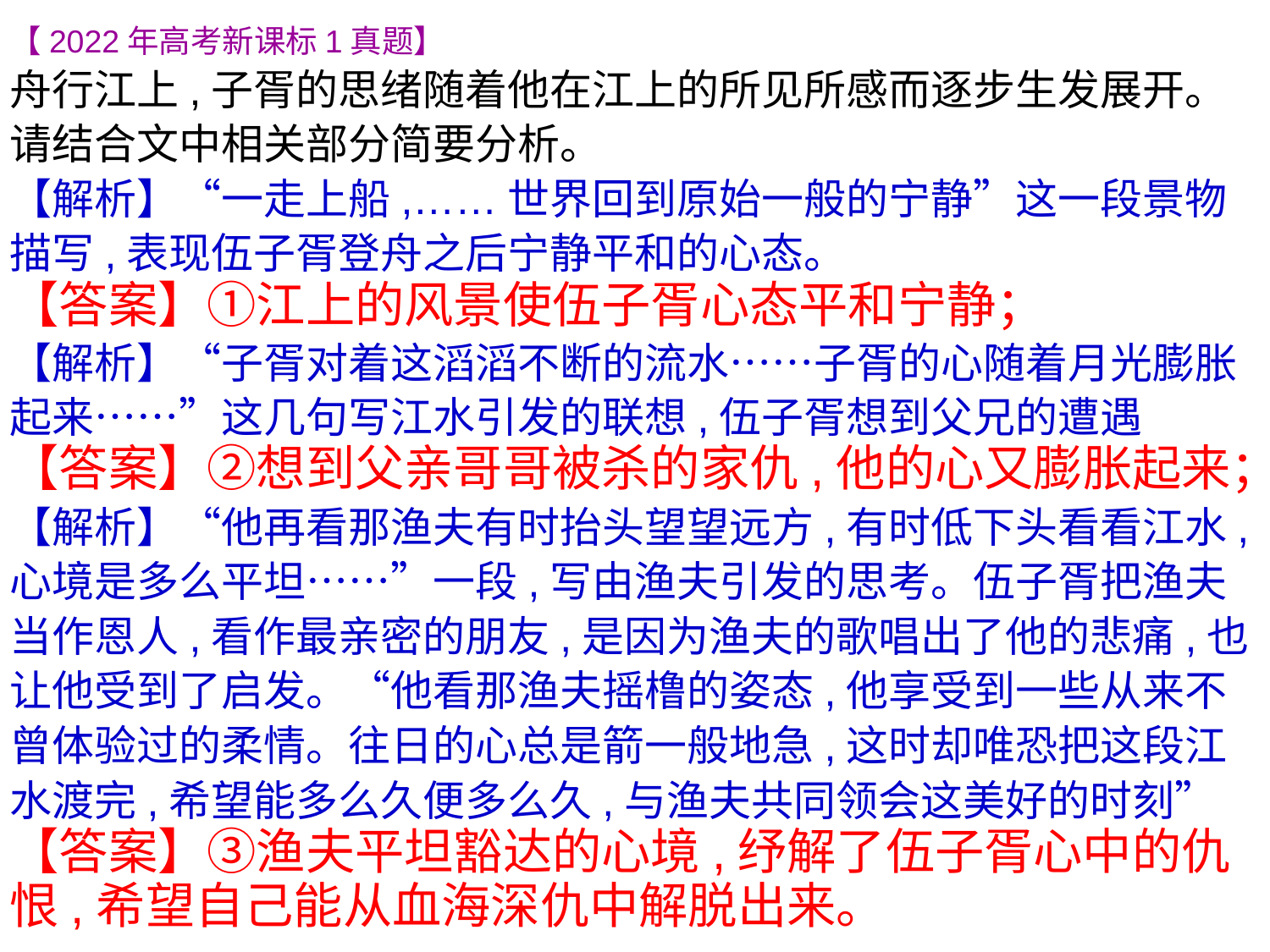

【2022年高考新课标1真题】
舟行江上,子胥的思绪随着他在江上的所见所感而逐步生发展开。请结合文中相关部分简要分析。
【解析】“一走上船,……世界回到原始一般的宁静”这一段景物描写,表现伍子胥登舟之后宁静平和的心态。
【答案】①江上的风景使伍子胥心态平和宁静；
【解析】“子胥对着这滔滔不断的流水……子胥的心随着月光膨胀起来……”这几句写江水引发的联想,伍子胥想到父兄的遭遇
【答案】②想到父亲哥哥被杀的家仇,他的心又膨胀起来；
【解析】“他再看那渔夫有时抬头望望远方,有时低下头看看江水,心境是多么平坦……”一段,写由渔夫引发的思考。伍子胥把渔夫当作恩人,看作最亲密的朋友,是因为渔夫的歌唱出了他的悲痛,也让他受到了启发。“他看那渔夫摇橹的姿态,他享受到一些从来不曾体验过的柔情。往日的心总是箭一般地急,这时却唯恐把这段江水渡完,希望能多么久便多么久,与渔夫共同领会这美好的时刻”【答案】③渔夫平坦豁达的心境,纾解了伍子胥心中的仇恨,希望自己能从血海深仇中解脱出来。